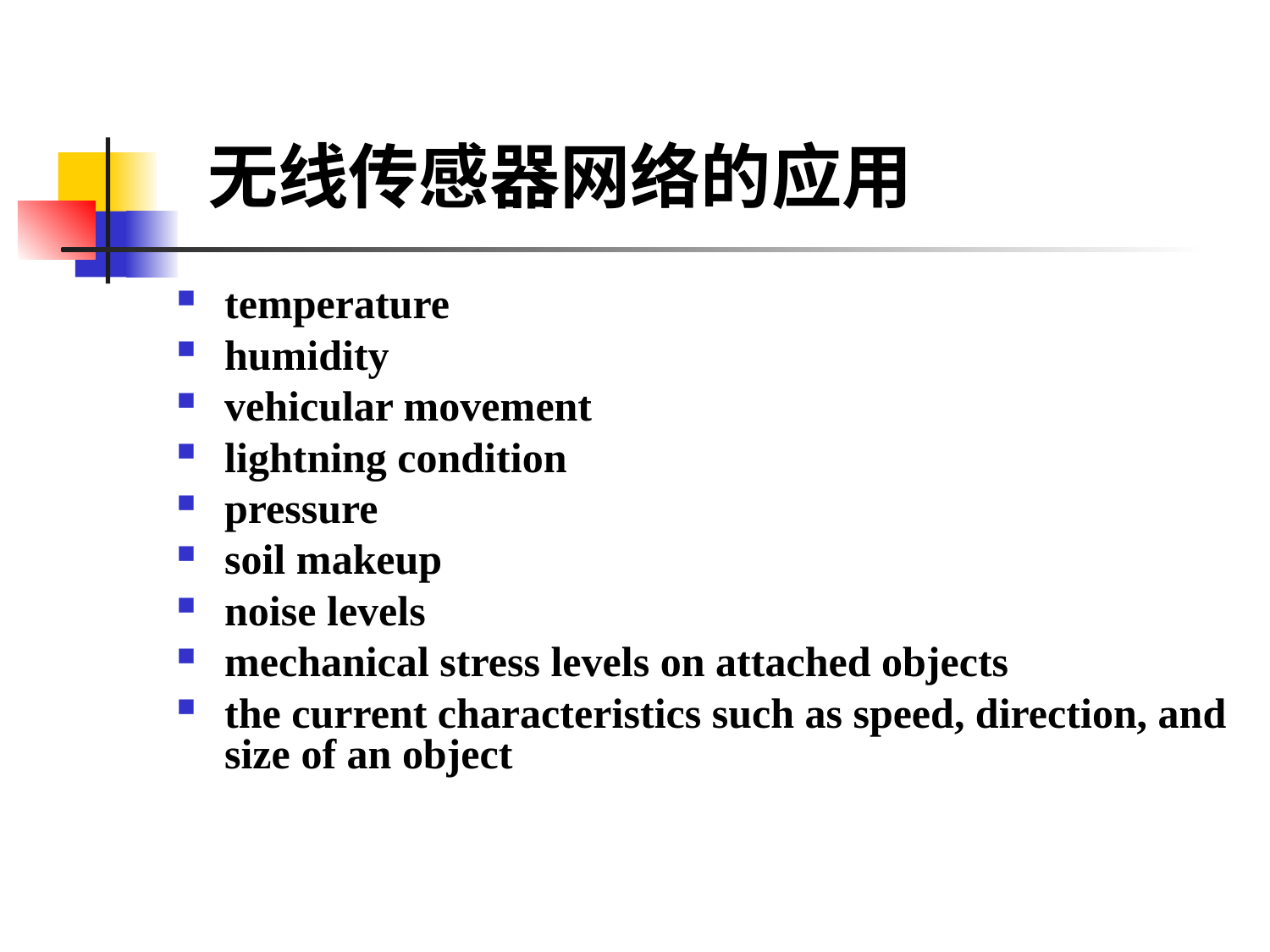

# 无线传感器网络的应用
temperature
humidity
vehicular movement
lightning condition
pressure
soil makeup
noise levels
mechanical stress levels on attached objects
the current characteristics such as speed, direction, and size of an object